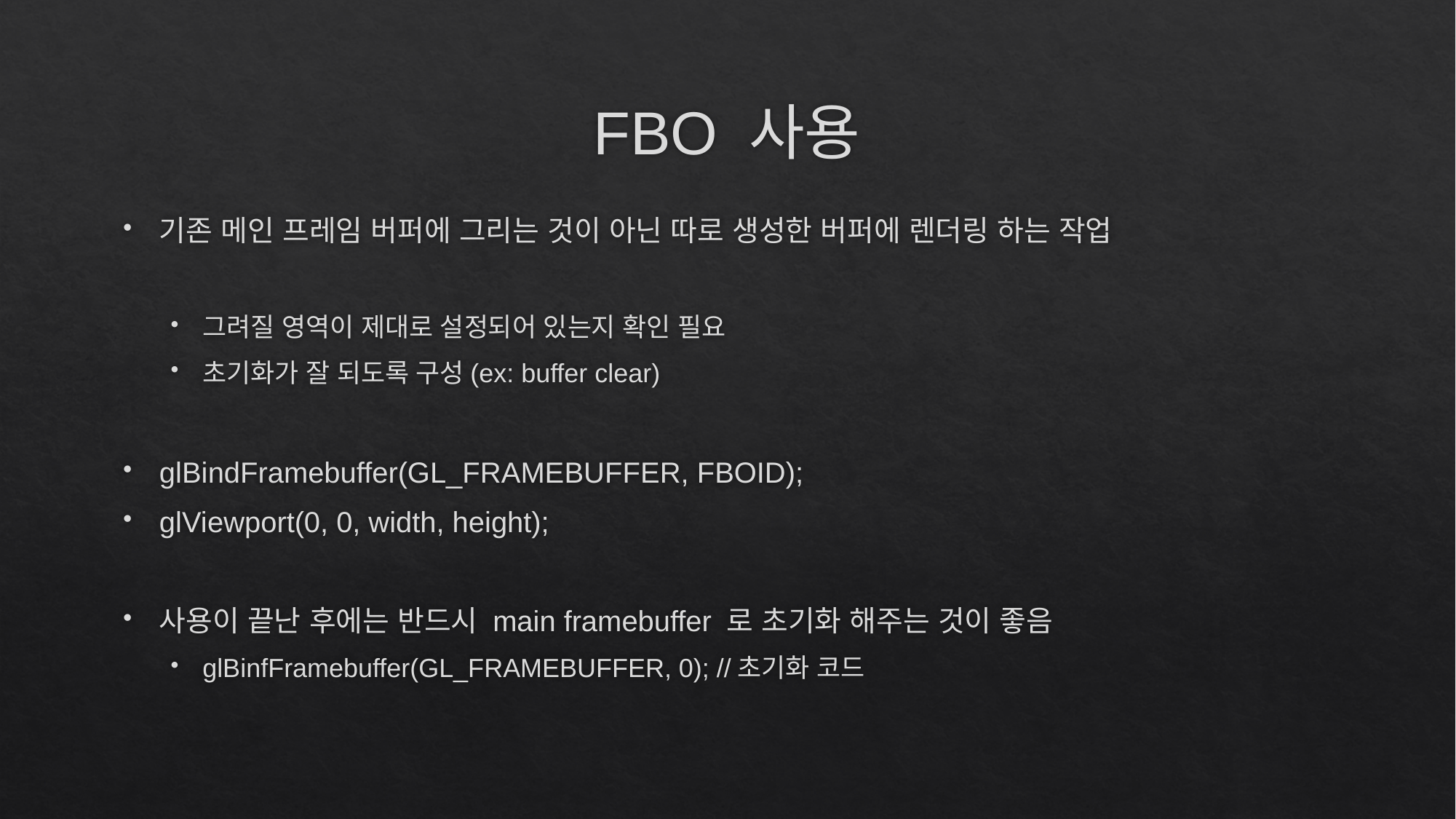

# FBO 사용
기존 메인 프레임 버퍼에 그리는 것이 아닌 따로 생성한 버퍼에 렌더링 하는 작업

그려질 영역이 제대로 설정되어 있는지 확인 필요
초기화가 잘 되도록 구성(ex: buffer clear)

glBindFramebuffer(GL_FRAMEBUFFER, FBOID);
glViewport(0, 0, width, height);

사용이 끝난 후에는 반드시 main framebuffer 로 초기화 해주는 것이 좋음
glBinfFramebuffer(GL_FRAMEBUFFER, 0); //초기화 코드